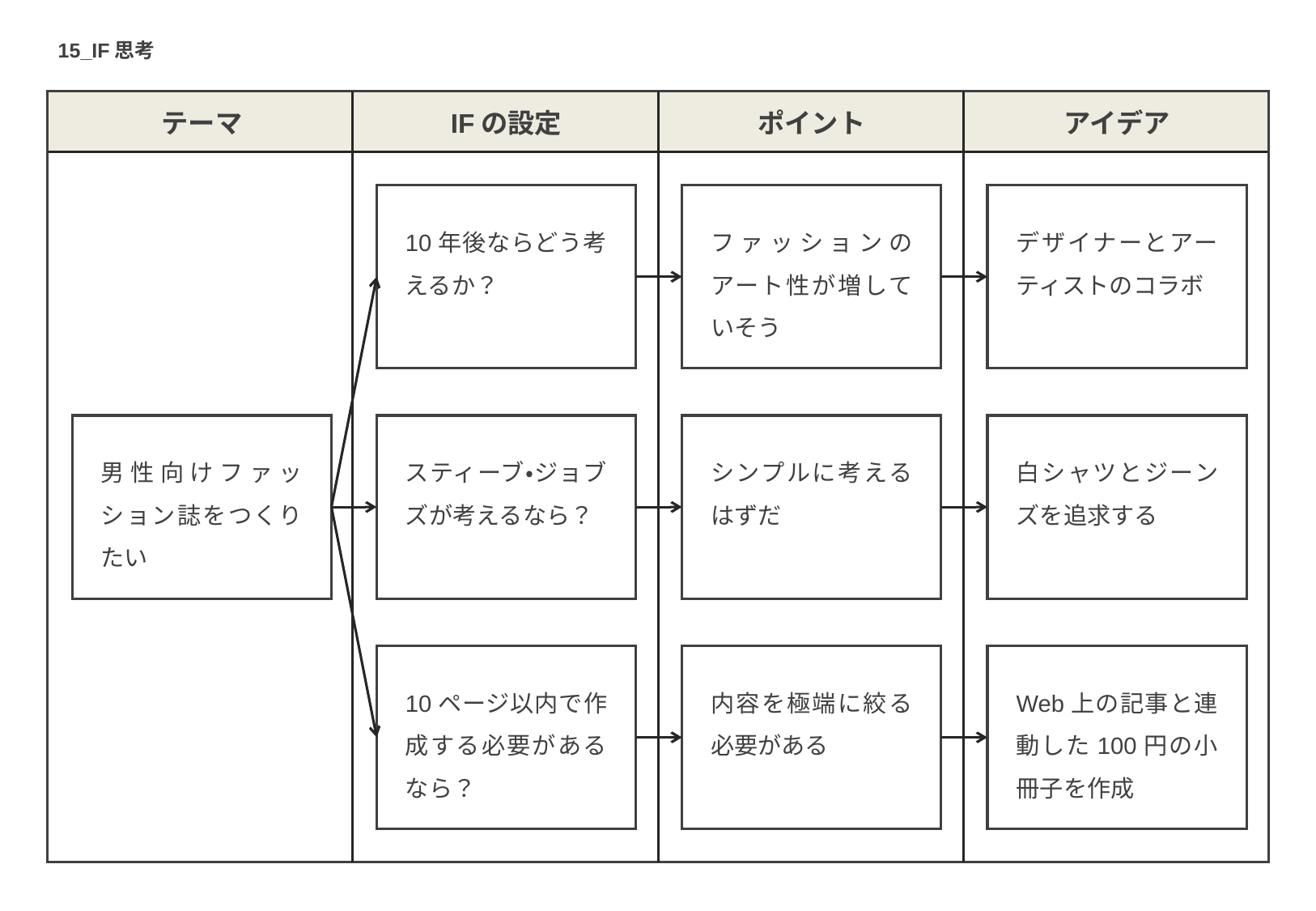

15_IF思考

テーマ
IFの設定
ポイント
アイデア

10年後ならどう考えるか？

ファッションのアート性が増していそう

デザイナーとアーティストのコラボ

男性向けファッション誌をつくりたい

スティーブ・ジョブズが考えるなら？

シンプルに考えるはずだ

白シャツとジーンズを追求する

10ページ以内で作成する必要があるなら？

内容を極端に絞る必要がある

Web上の記事と連動した100円の小冊子を作成